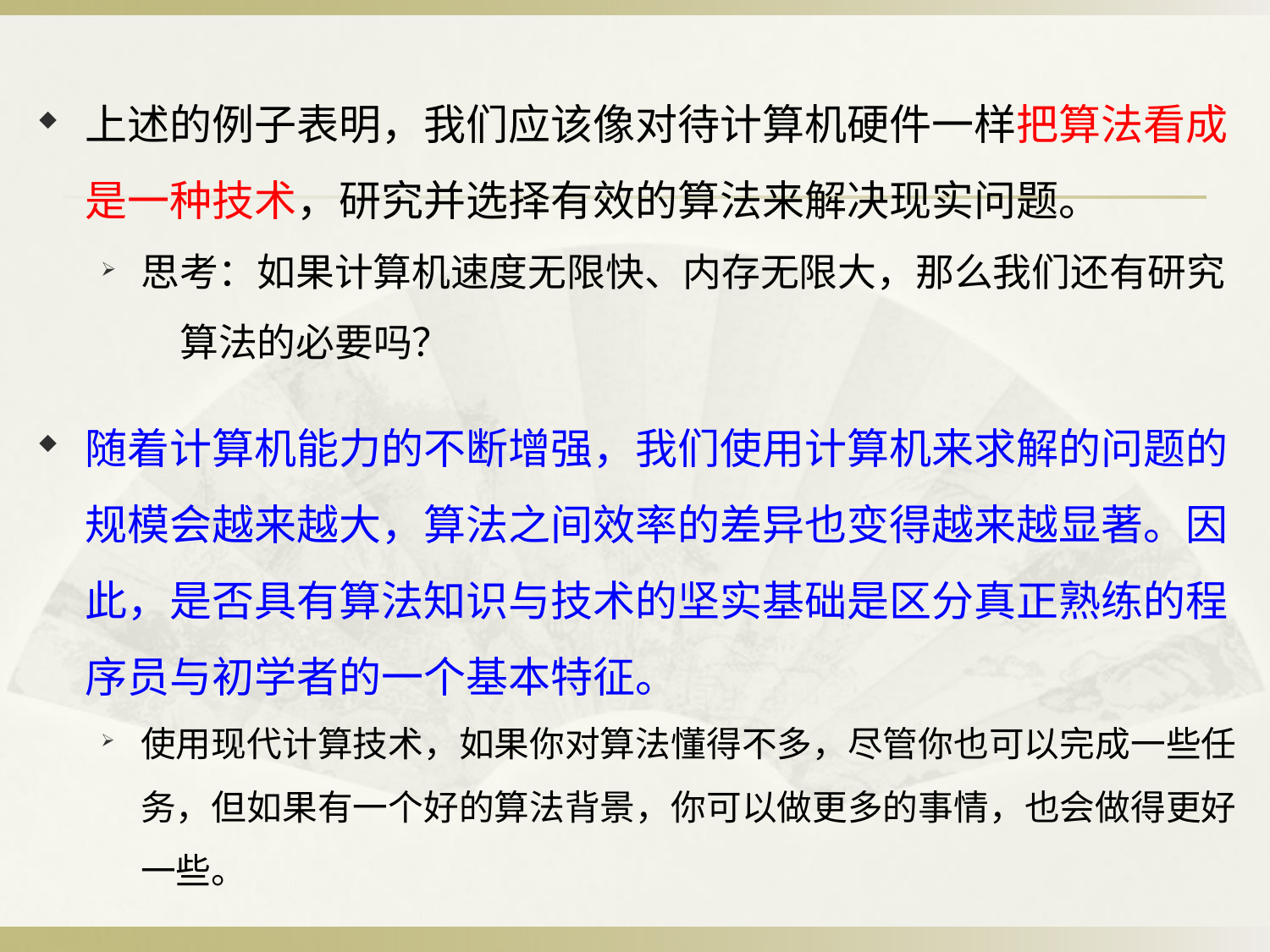

上述的例子表明，我们应该像对待计算机硬件一样把算法看成是一种技术，研究并选择有效的算法来解决现实问题。
思考：如果计算机速度无限快、内存无限大，那么我们还有研究
        算法的必要吗？
随着计算机能力的不断增强，我们使用计算机来求解的问题的规模会越来越大，算法之间效率的差异也变得越来越显著。因此，是否具有算法知识与技术的坚实基础是区分真正熟练的程序员与初学者的一个基本特征。
使用现代计算技术，如果你对算法懂得不多，尽管你也可以完成一些任务，但如果有一个好的算法背景，你可以做更多的事情，也会做得更好一些。